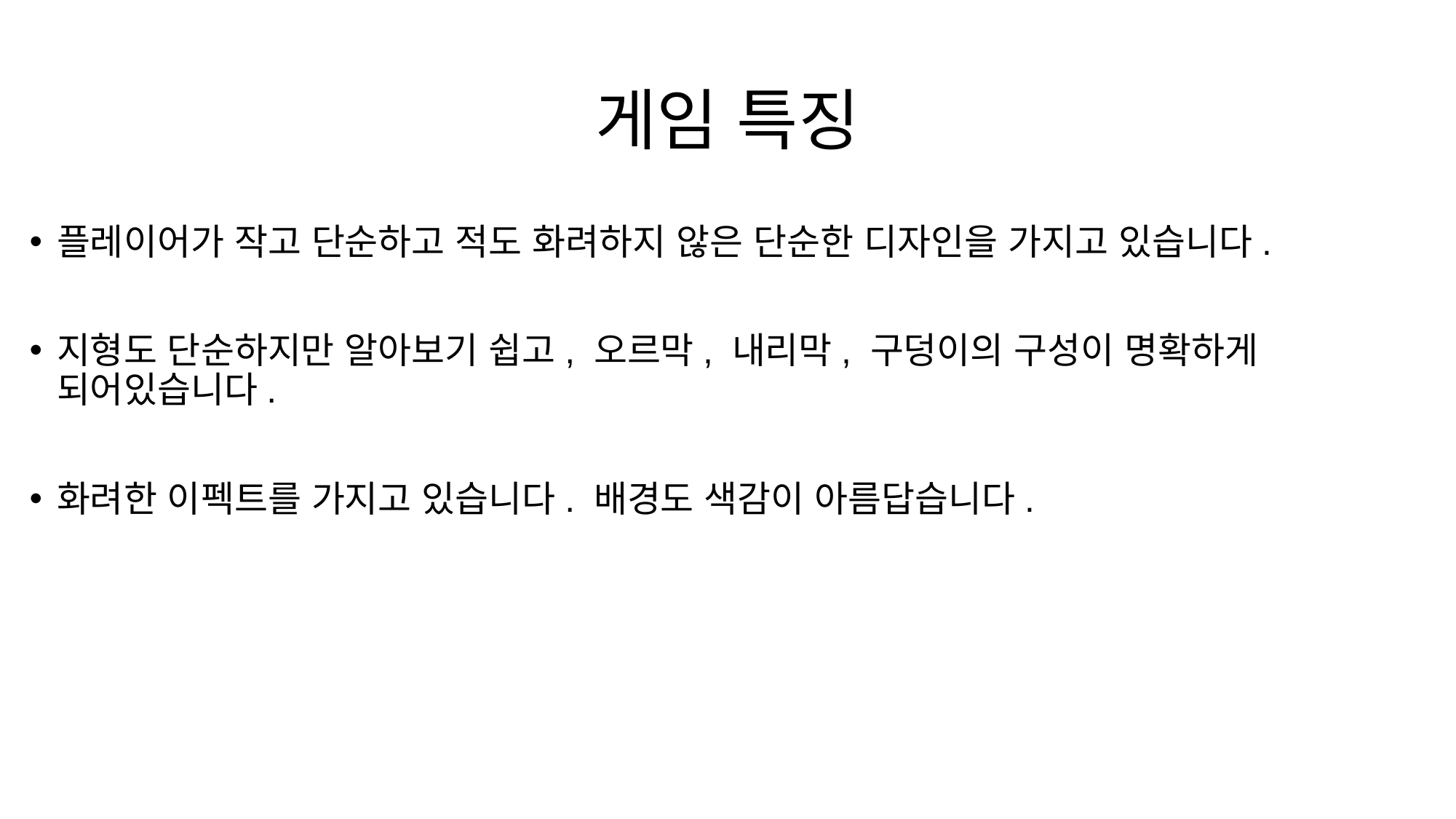

# 게임 특징
플레이어가 작고 단순하고 적도 화려하지 않은 단순한 디자인을 가지고 있습니다.

지형도 단순하지만 알아보기 쉽고, 오르막, 내리막, 구덩이의 구성이 명확하게 되어있습니다.

화려한 이펙트를 가지고 있습니다. 배경도 색감이 아름답습니다.